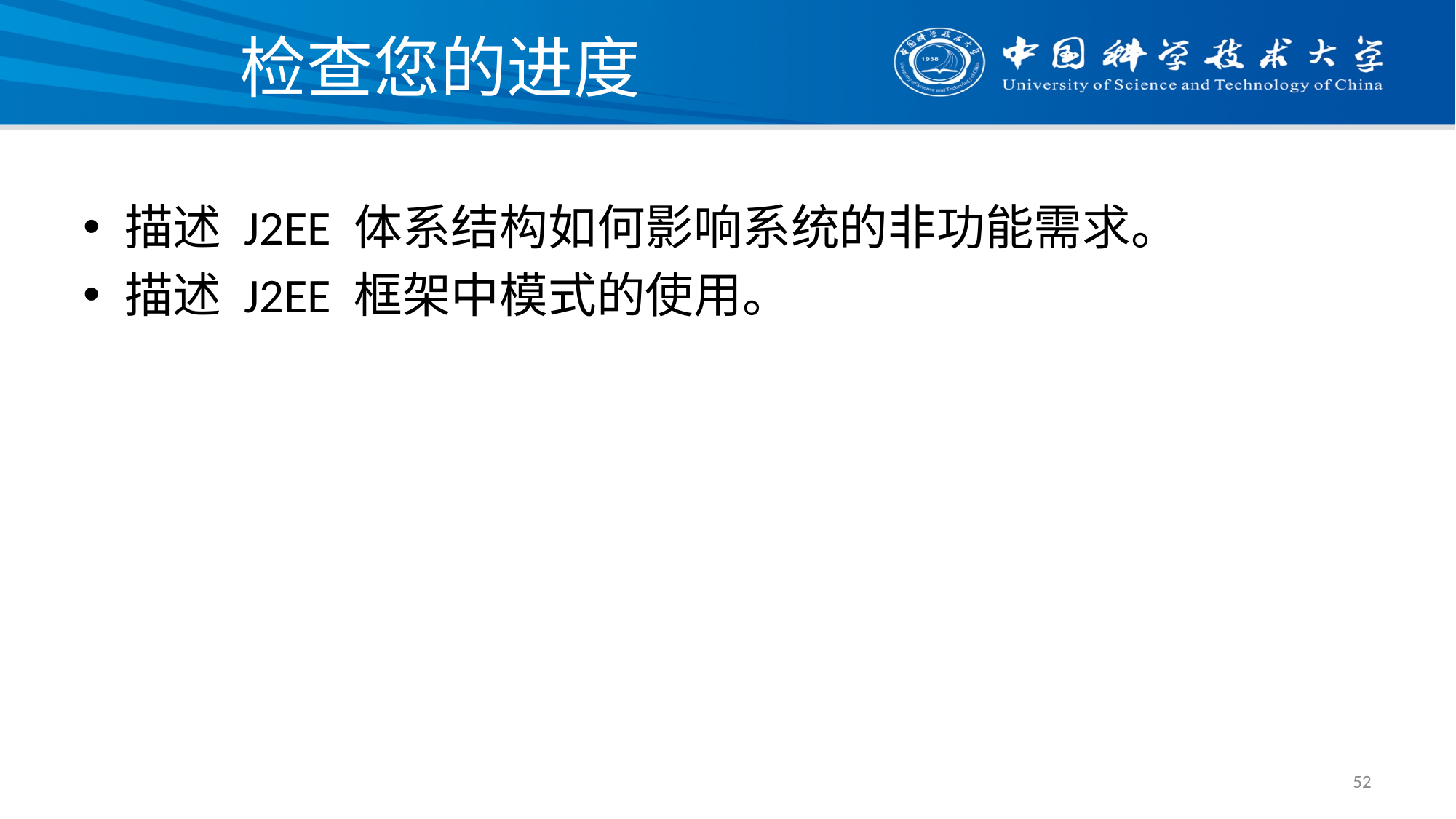

# 检查您的进度
描述 J2EE 体系结构如何影响系统的非功能需求。
描述 J2EE 框架中模式的使用。

52